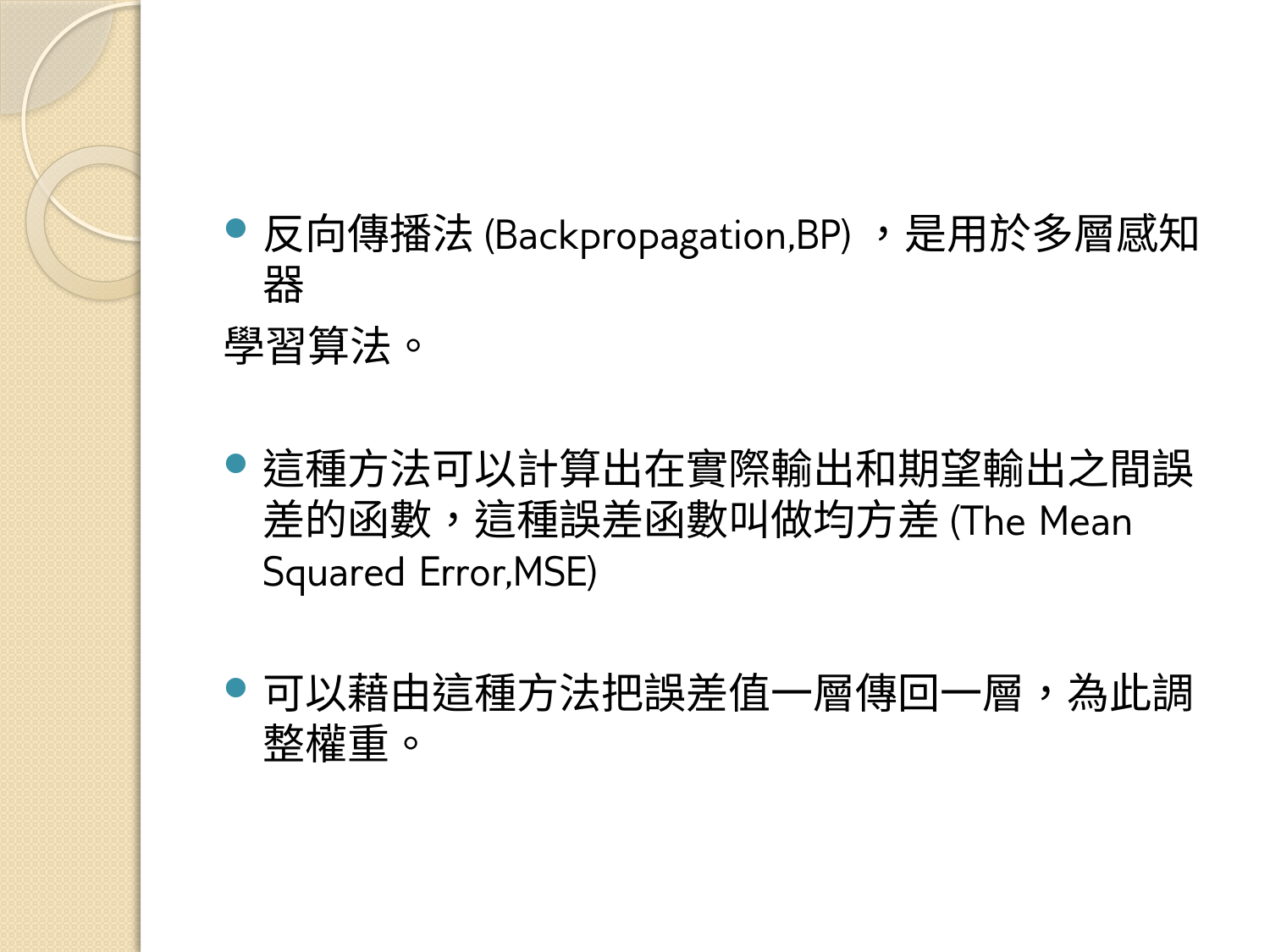

#
反向傳播法(Backpropagation,BP)，是用於多層感知器
學習算法。

這種方法可以計算出在實際輸出和期望輸出之間誤差的函數，這種誤差函數叫做均方差(The Mean Squared Error,MSE)

可以藉由這種方法把誤差值一層傳回一層，為此調整權重。